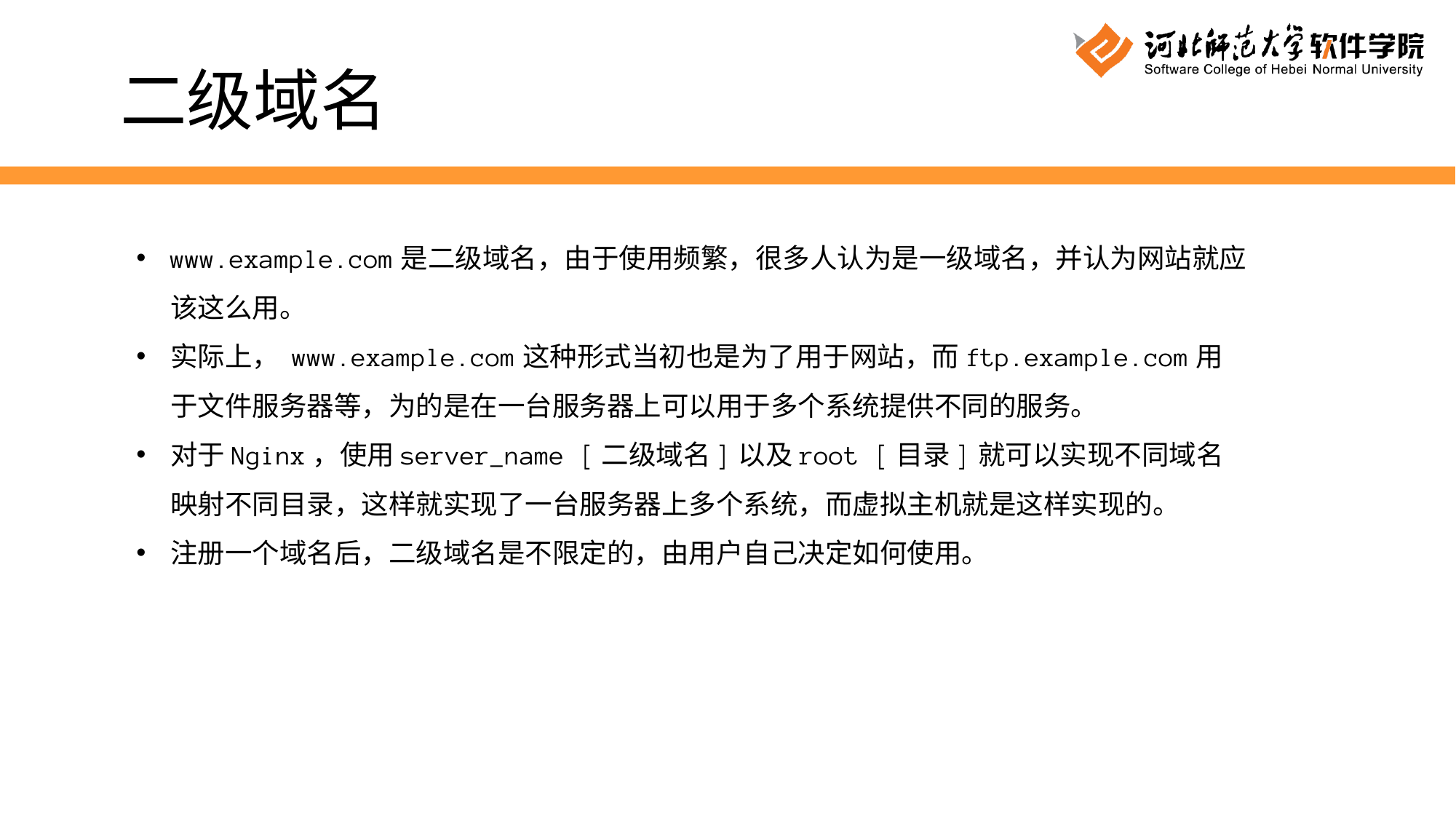

二级域名
www.example.com是二级域名，由于使用频繁，很多人认为是一级域名，并认为网站就应该这么用。
实际上， www.example.com这种形式当初也是为了用于网站，而ftp.example.com用于文件服务器等，为的是在一台服务器上可以用于多个系统提供不同的服务。
对于Nginx，使用server_name [二级域名]以及root [目录]就可以实现不同域名映射不同目录，这样就实现了一台服务器上多个系统，而虚拟主机就是这样实现的。
注册一个域名后，二级域名是不限定的，由用户自己决定如何使用。